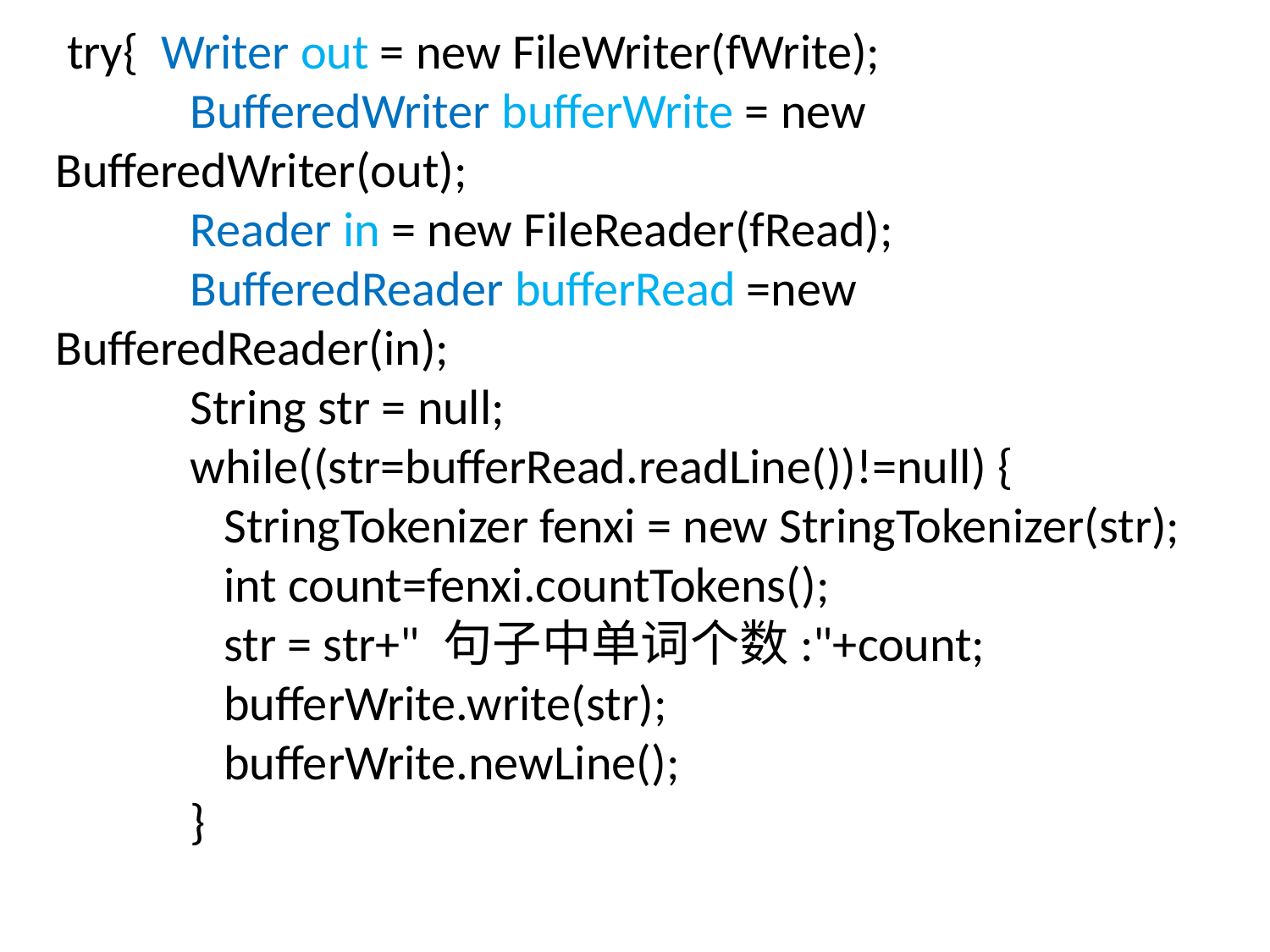

try{  Writer out = new FileWriter(fWrite);
            BufferedWriter bufferWrite = new BufferedWriter(out);
            Reader in = new FileReader(fRead);
            BufferedReader bufferRead =new BufferedReader(in);
            String str = null;
            while((str=bufferRead.readLine())!=null) {
               StringTokenizer fenxi = new StringTokenizer(str);
               int count=fenxi.countTokens();
               str = str+" 句子中单词个数:"+count;
               bufferWrite.write(str);
               bufferWrite.newLine();
            }